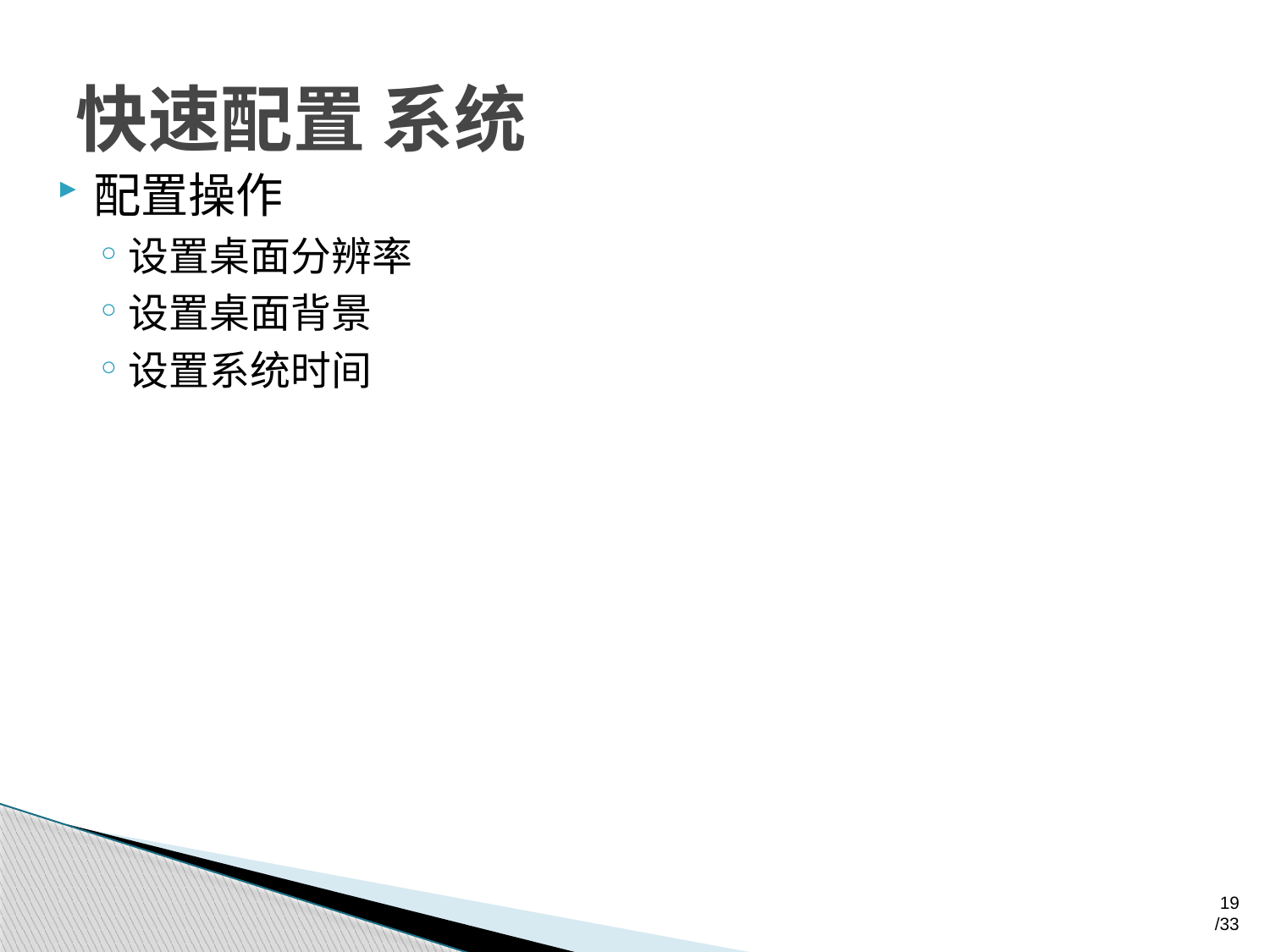

# 快速配置 系统
配置操作
设置桌面分辨率
设置桌面背景
设置系统时间
19/33